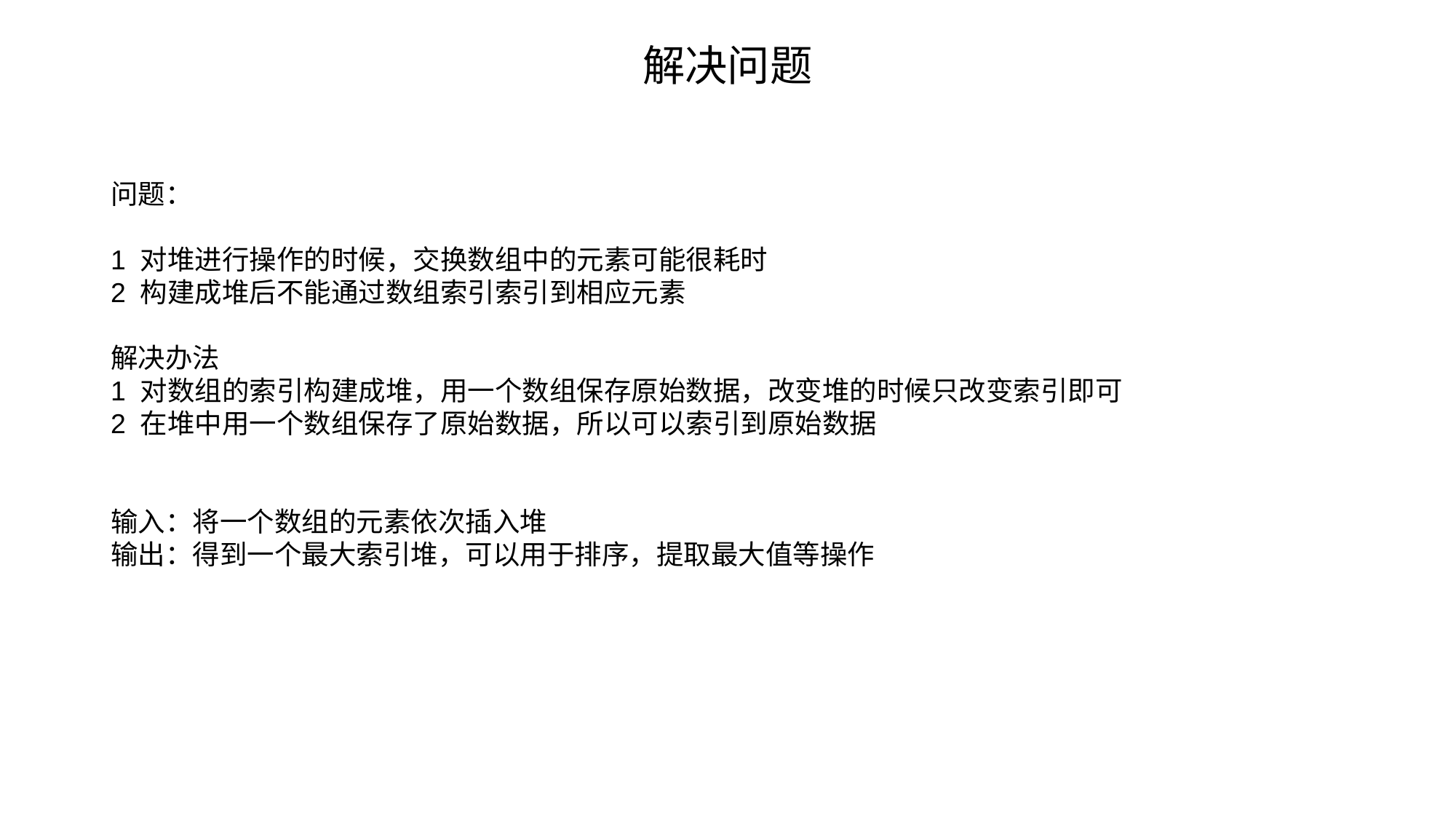

# 解决问题
问题：

1 对堆进行操作的时候，交换数组中的元素可能很耗时
2 构建成堆后不能通过数组索引索引到相应元素

解决办法
1 对数组的索引构建成堆，用一个数组保存原始数据，改变堆的时候只改变索引即可
2 在堆中用一个数组保存了原始数据，所以可以索引到原始数据

输入：将一个数组的元素依次插入堆
输出：得到一个最大索引堆，可以用于排序，提取最大值等操作